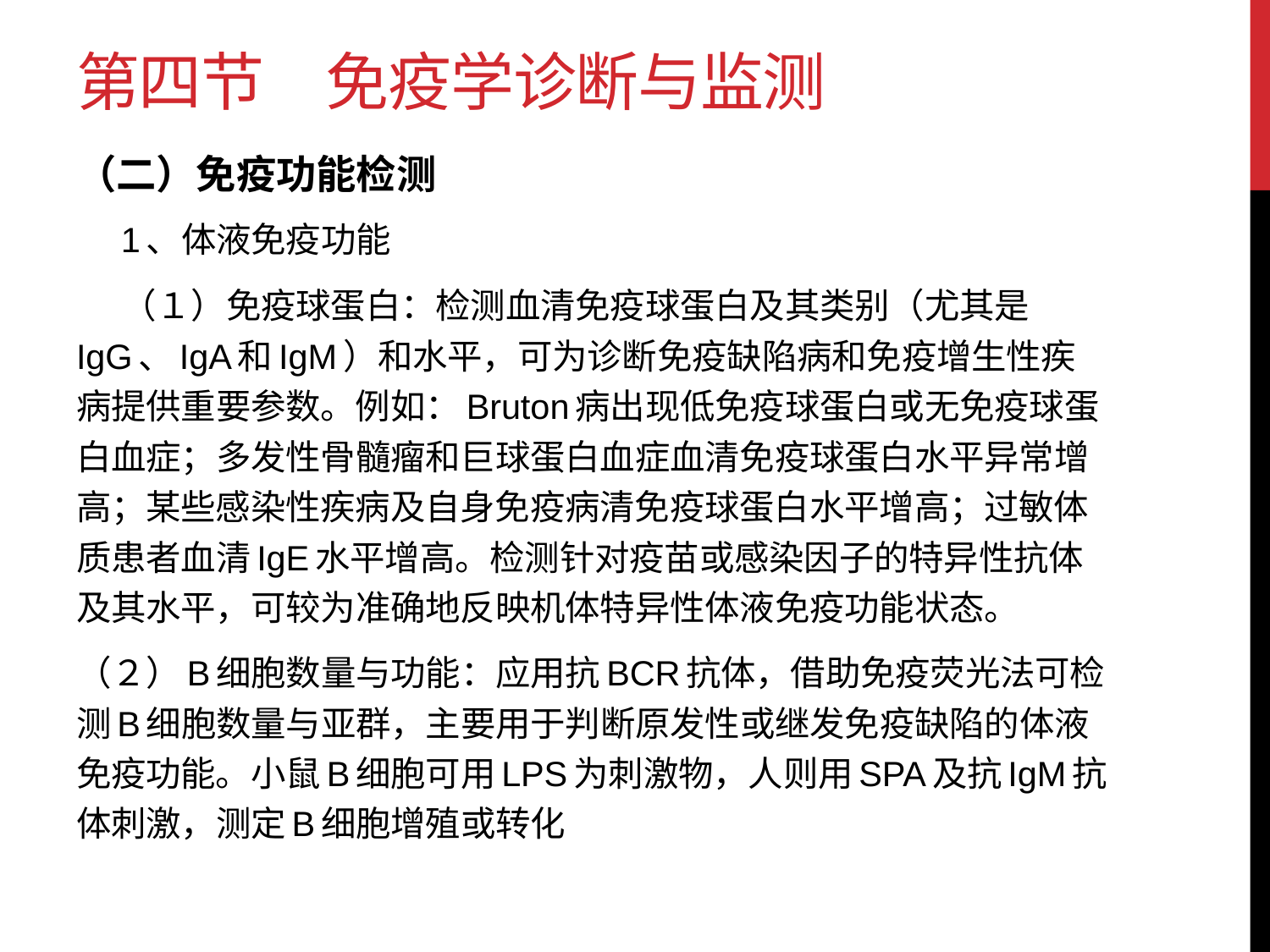

# 第四节　免疫学诊断与监测
（二）免疫功能检测
    1、体液免疫功能
     （１）免疫球蛋白：检测血清免疫球蛋白及其类别（尤其是IgG、IgA和IgM）和水平，可为诊断免疫缺陷病和免疫增生性疾病提供重要参数。例如：Bruton病出现低免疫球蛋白或无免疫球蛋白血症；多发性骨髓瘤和巨球蛋白血症血清免疫球蛋白水平异常增高；某些感染性疾病及自身免疫病清免疫球蛋白水平增高；过敏体质患者血清IgE水平增高。检测针对疫苗或感染因子的特异性抗体及其水平，可较为准确地反映机体特异性体液免疫功能状态。
（２）B细胞数量与功能：应用抗BCR抗体，借助免疫荧光法可检测B细胞数量与亚群，主要用于判断原发性或继发免疫缺陷的体液免疫功能。小鼠B细胞可用LPS为刺激物，人则用SPA及抗IgM抗体刺激，测定B细胞增殖或转化